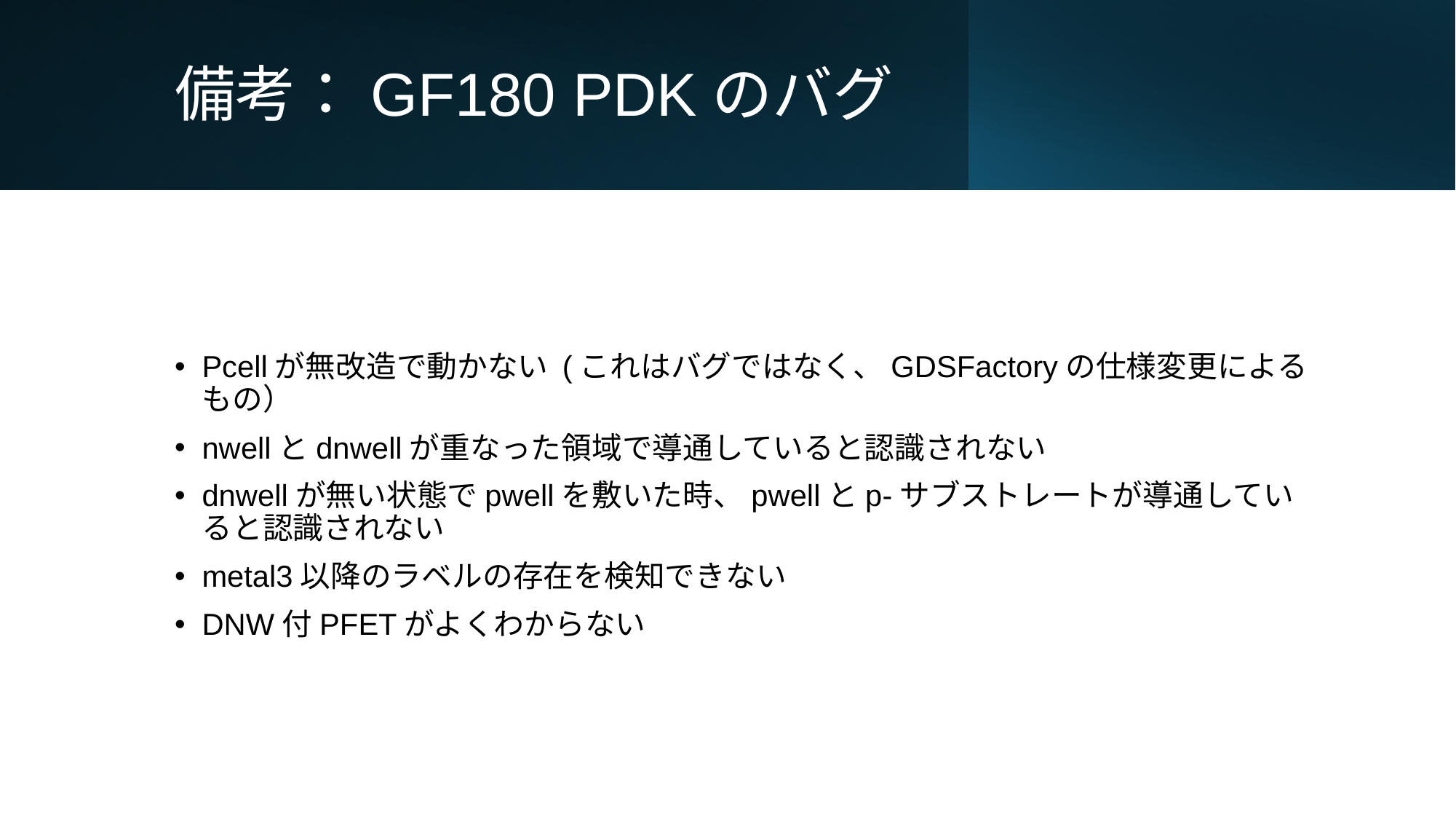

# 備考：GF180 PDKのバグ
Pcellが無改造で動かない (これはバグではなく、GDSFactoryの仕様変更によるもの）
nwellとdnwellが重なった領域で導通していると認識されない
dnwellが無い状態でpwellを敷いた時、pwellとp-サブストレートが導通していると認識されない
metal3以降のラベルの存在を検知できない
DNW付PFETがよくわからない